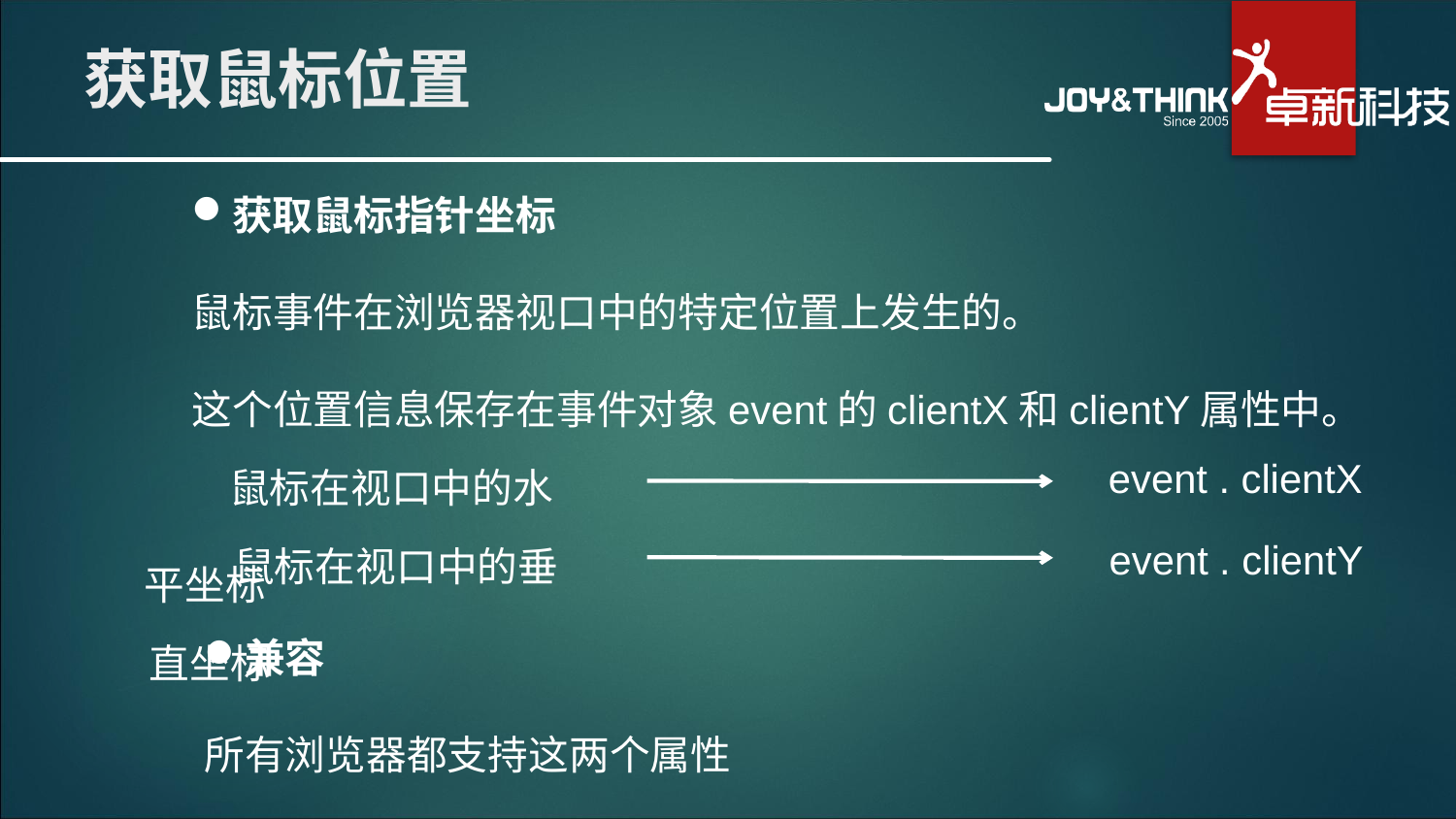

# 获取鼠标位置
获取鼠标指针坐标
鼠标事件在浏览器视口中的特定位置上发生的。
这个位置信息保存在事件对象event的clientX和clientY属性中。
event . clientX
鼠标在视口中的水平坐标
event . clientY
鼠标在视口中的垂直坐标
兼容
所有浏览器都支持这两个属性